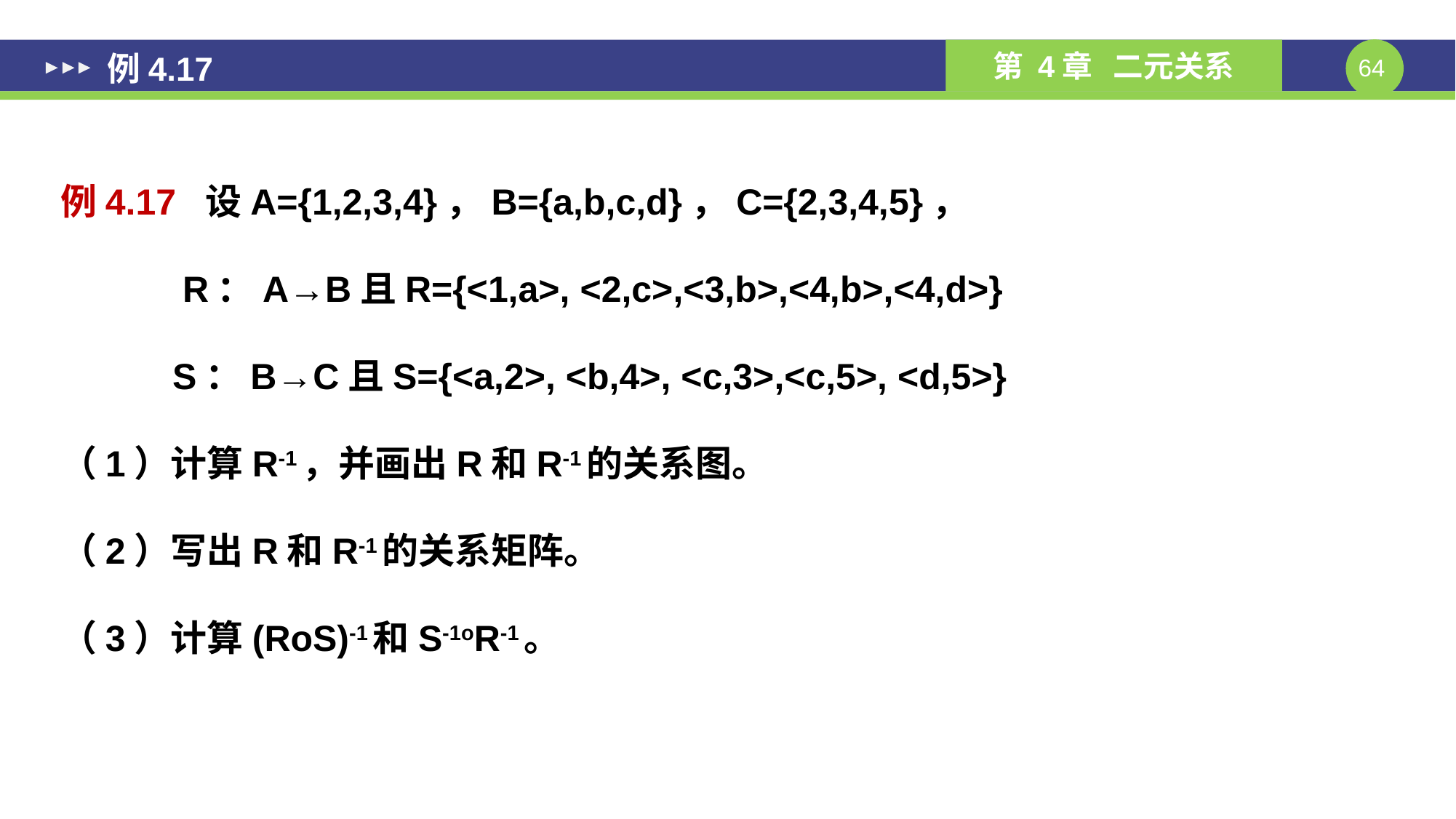

# 例4.17
例4.17  设A={1,2,3,4}，B={a,b,c,d}，C={2,3,4,5}，
            R：A→B且R={<1,a>, <2,c>,<3,b>,<4,b>,<4,d>}
           S：B→C且S={<a,2>, <b,4>, <c,3>,<c,5>, <d,5>}
（1）计算R-1，并画出R和R-1的关系图。
（2）写出R和R-1的关系矩阵。
（3）计算(RoS)-1和S-1oR-1。